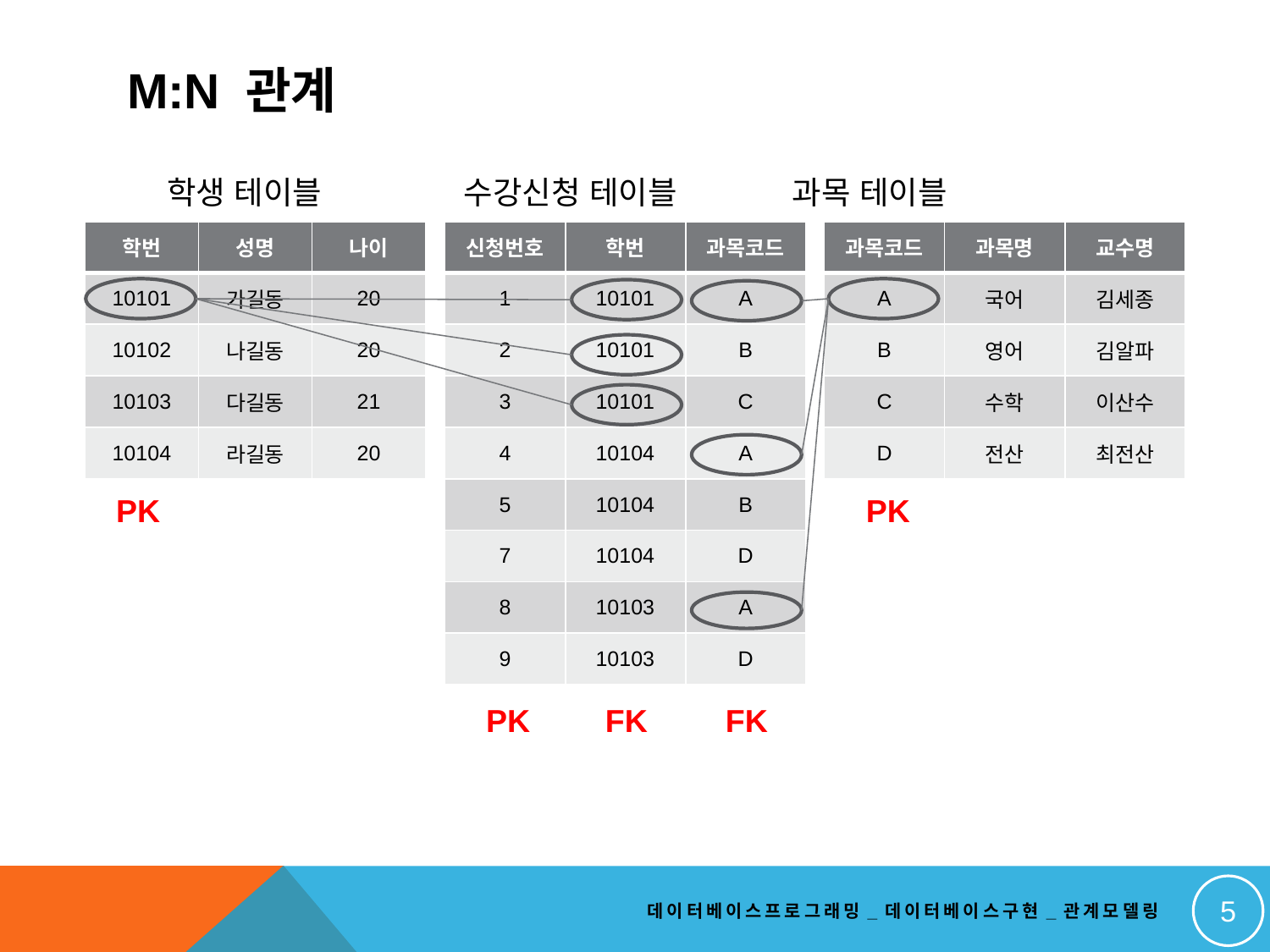

# M:N 관계
학생 테이블                수강신청 테이블             과목 테이블
| 학번 | 성명 | 나이 |
| --- | --- | --- |
| 10101 | 가길동 | 20 |
| 10102 | 나길동 | 20 |
| 10103 | 다길동 | 21 |
| 10104 | 라길동 | 20 |
| 신청번호 | 학번 | 과목코드 |
| --- | --- | --- |
| 1 | 10101 | A |
| 2 | 10101 | B |
| 3 | 10101 | C |
| 4 | 10104 | A |
| 5 | 10104 | B |
| 7 | 10104 | D |
| 8 | 10103 | A |
| 9 | 10103 | D |
| 과목코드 | 과목명 | 교수명 |
| --- | --- | --- |
| A | 국어 | 김세종 |
| B | 영어 | 김알파 |
| C | 수학 | 이산수 |
| D | 전산 | 최전산 |

PK
PK

PK
FK
FK
5
데이터베이스프로그래밍_데이터베이스구현_관계모델링